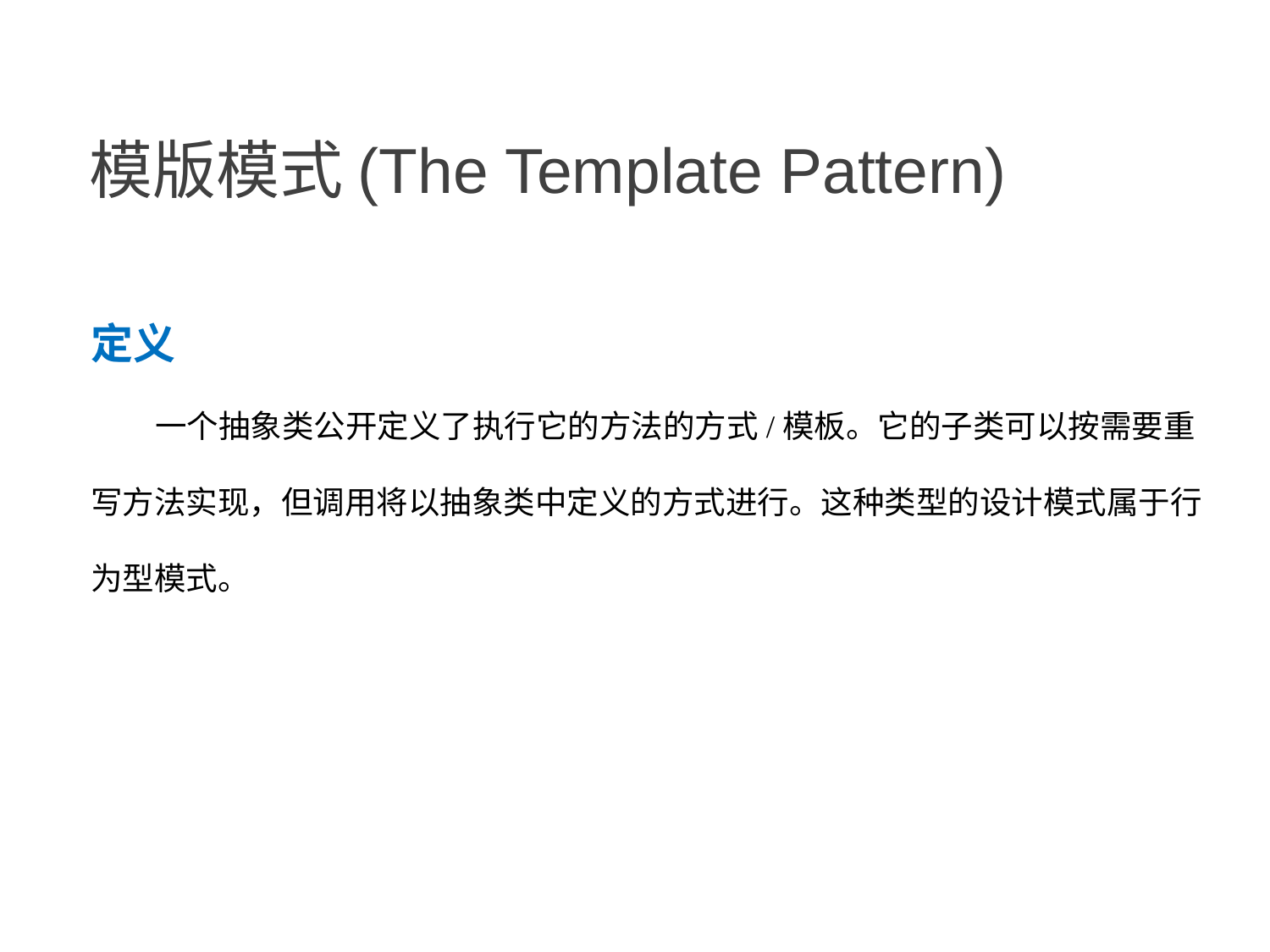

模版模式(The Template Pattern)
定义
一个抽象类公开定义了执行它的方法的方式/模板。它的子类可以按需要重写方法实现，但调用将以抽象类中定义的方式进行。这种类型的设计模式属于行为型模式。